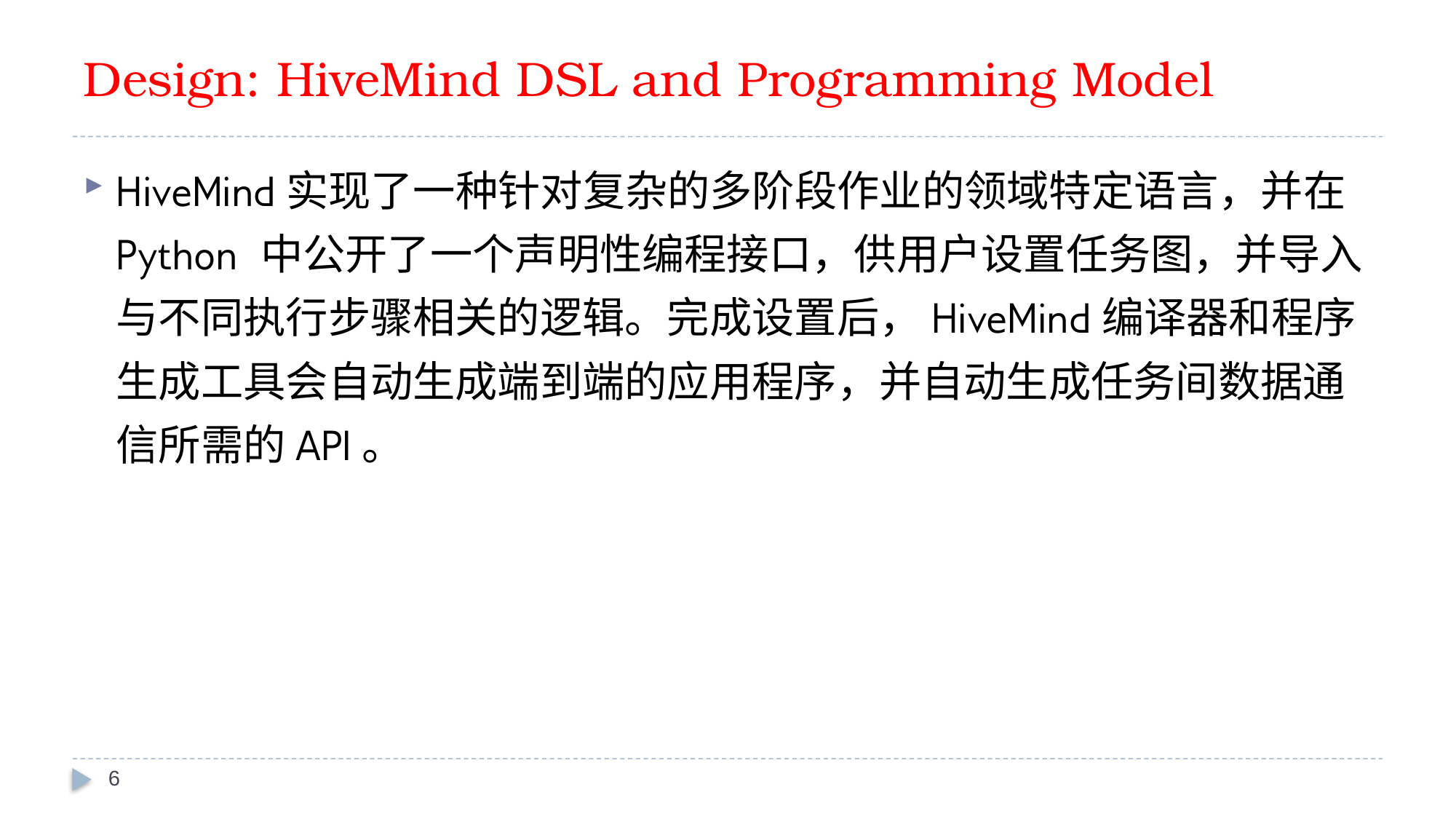

# Design: HiveMind DSL and Programming Model
HiveMind实现了一种针对复杂的多阶段作业的领域特定语言，并在 Python 中公开了一个声明性编程接口，供用户设置任务图，并导入与不同执行步骤相关的逻辑。完成设置后，HiveMind编译器和程序生成工具会自动生成端到端的应用程序，并自动生成任务间数据通信所需的API。

6